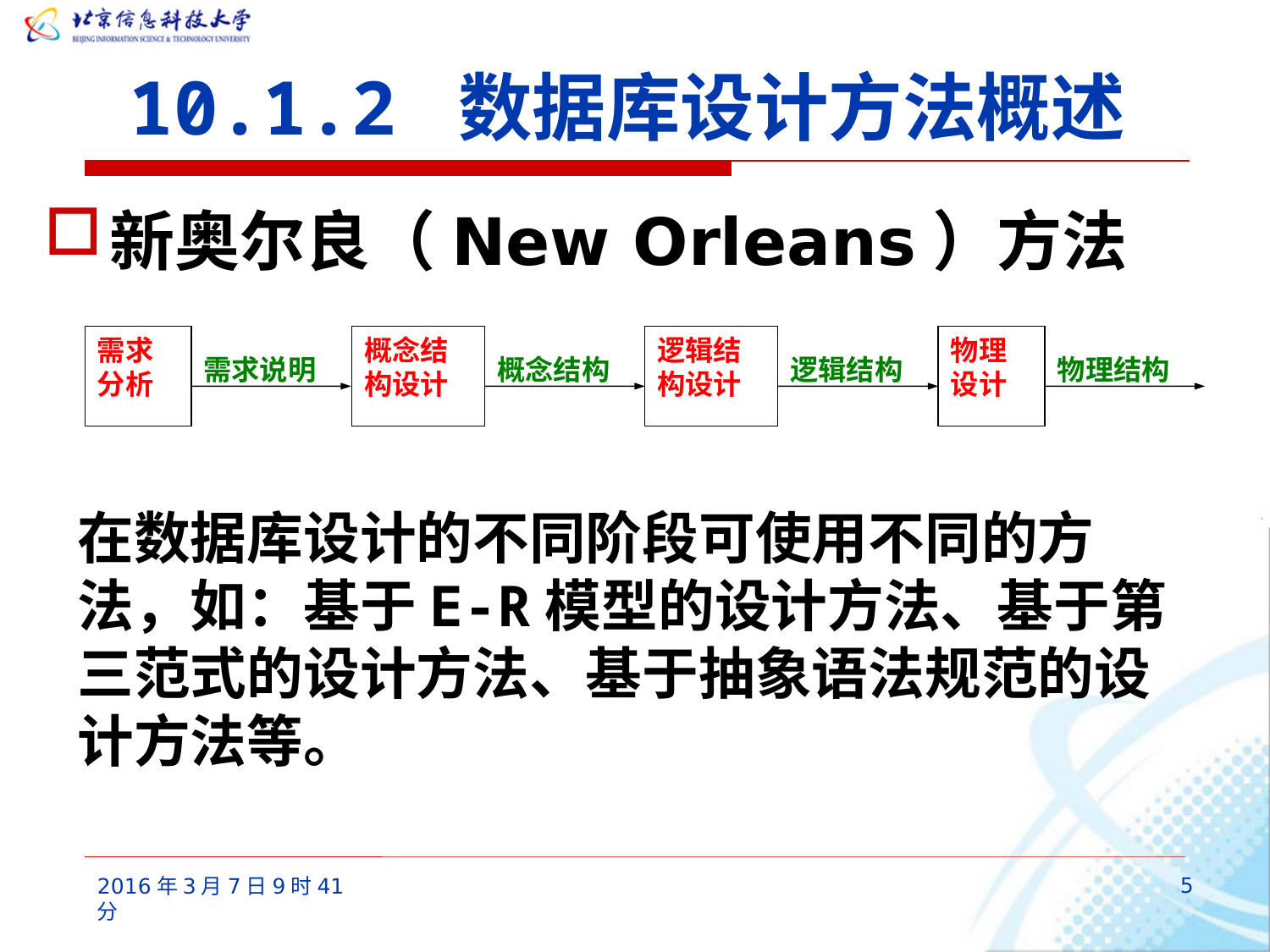

# 10.1.2 数据库设计方法概述
新奥尔良（New Orleans）方法
需求
分析
概念结
构设计
逻辑结
构设计
物理
设计
需求说明
概念结构
逻辑结构
物理结构

在数据库设计的不同阶段可使用不同的方法，如：基于E-R模型的设计方法、基于第三范式的设计方法、基于抽象语法规范的设计方法等。
2016年3月7日9时41分